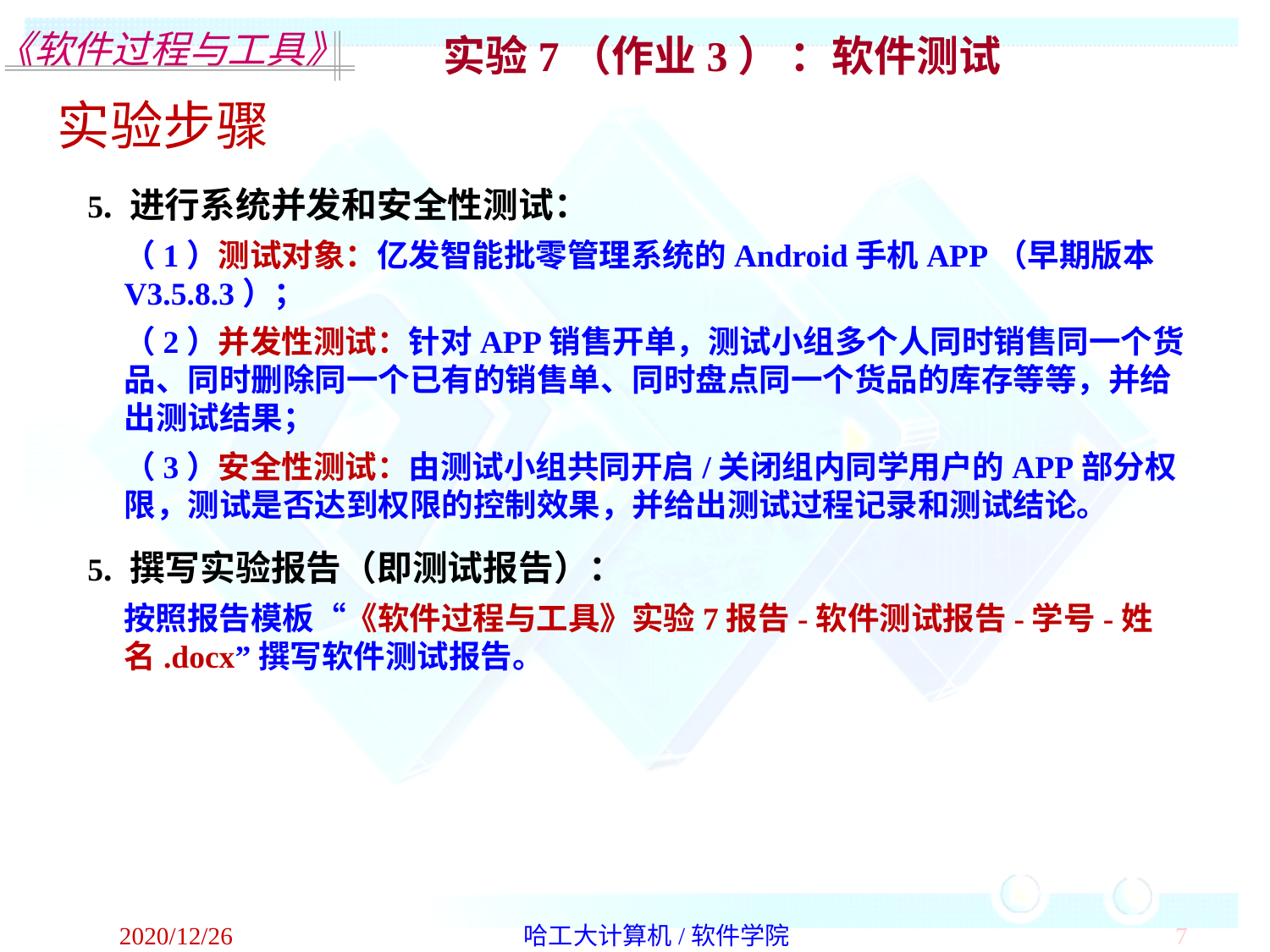

实验7（作业3） ：软件测试
实验步骤
5. 进行系统并发和安全性测试：
    （1）测试对象：亿发智能批零管理系统的Android手机APP（早期版本V3.5.8.3）；
    （2）并发性测试：针对APP销售开单，测试小组多个人同时销售同一个货品、同时删除同一个已有的销售单、同时盘点同一个货品的库存等等，并给出测试结果；
    （3）安全性测试：由测试小组共同开启/关闭组内同学用户的APP部分权限，测试是否达到权限的控制效果，并给出测试过程记录和测试结论。
5. 撰写实验报告（即测试报告）：
    按照报告模板“《软件过程与工具》实验7报告-软件测试报告-学号-姓名.docx”撰写软件测试报告。